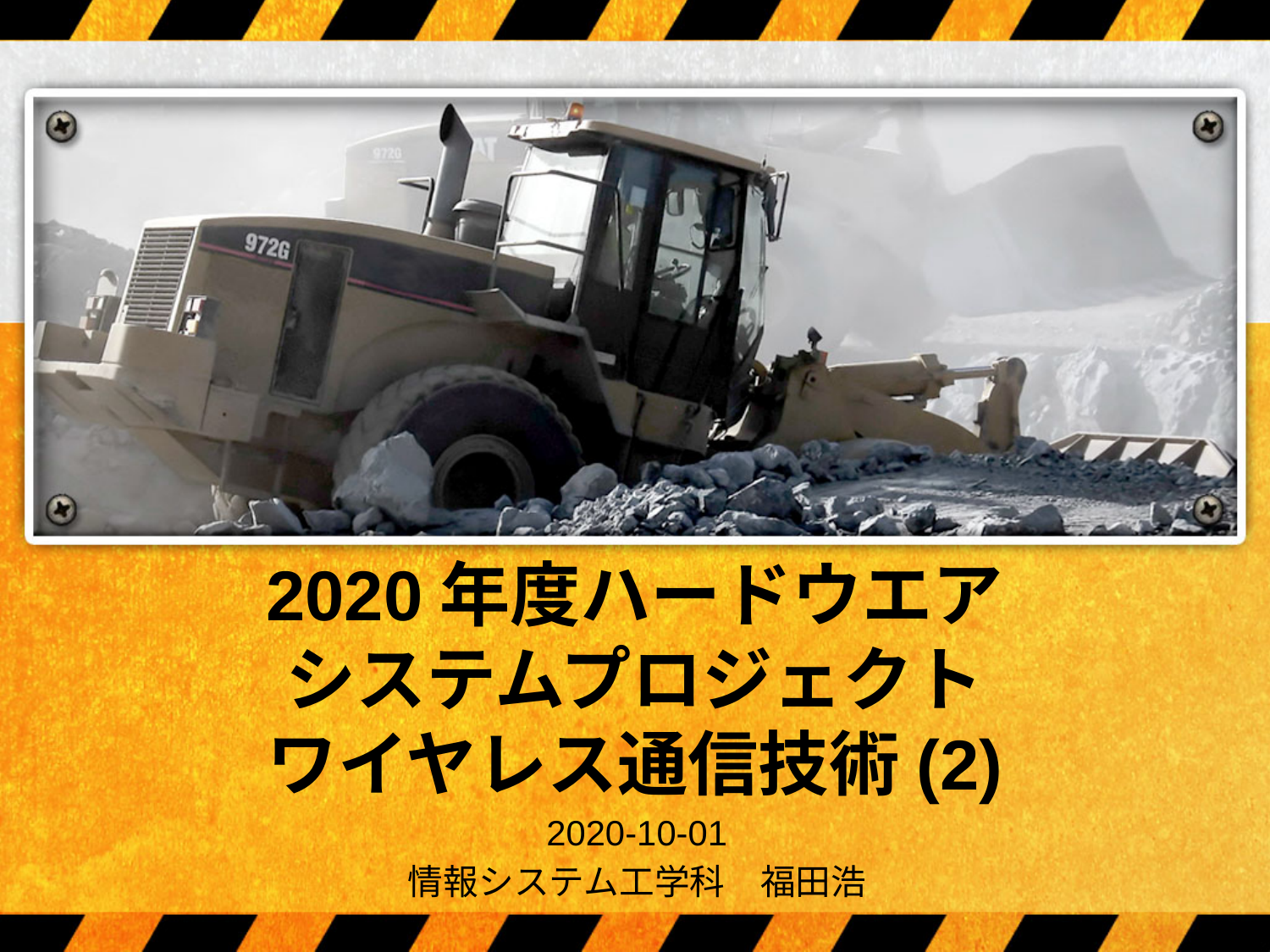

# 2020年度ハードウエア システムプロジェクト ワイヤレス通信技術(2)
2020-10-01
情報システム工学科　福田浩